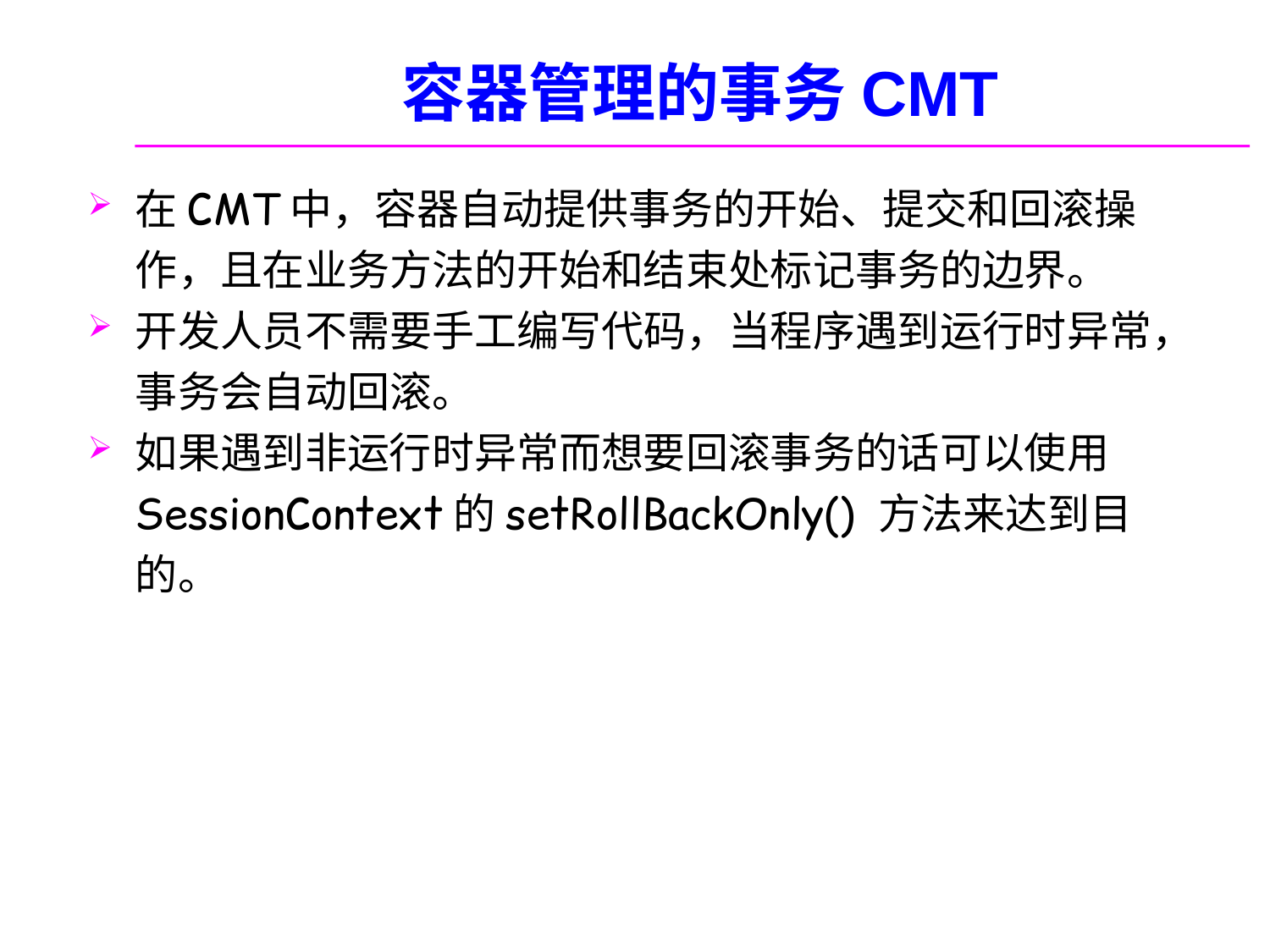

# 容器管理的事务CMT
在CMT中，容器自动提供事务的开始、提交和回滚操作，且在业务方法的开始和结束处标记事务的边界。
开发人员不需要手工编写代码，当程序遇到运行时异常，事务会自动回滚。
如果遇到非运行时异常而想要回滚事务的话可以使用SessionContext的setRollBackOnly() 方法来达到目的。
43